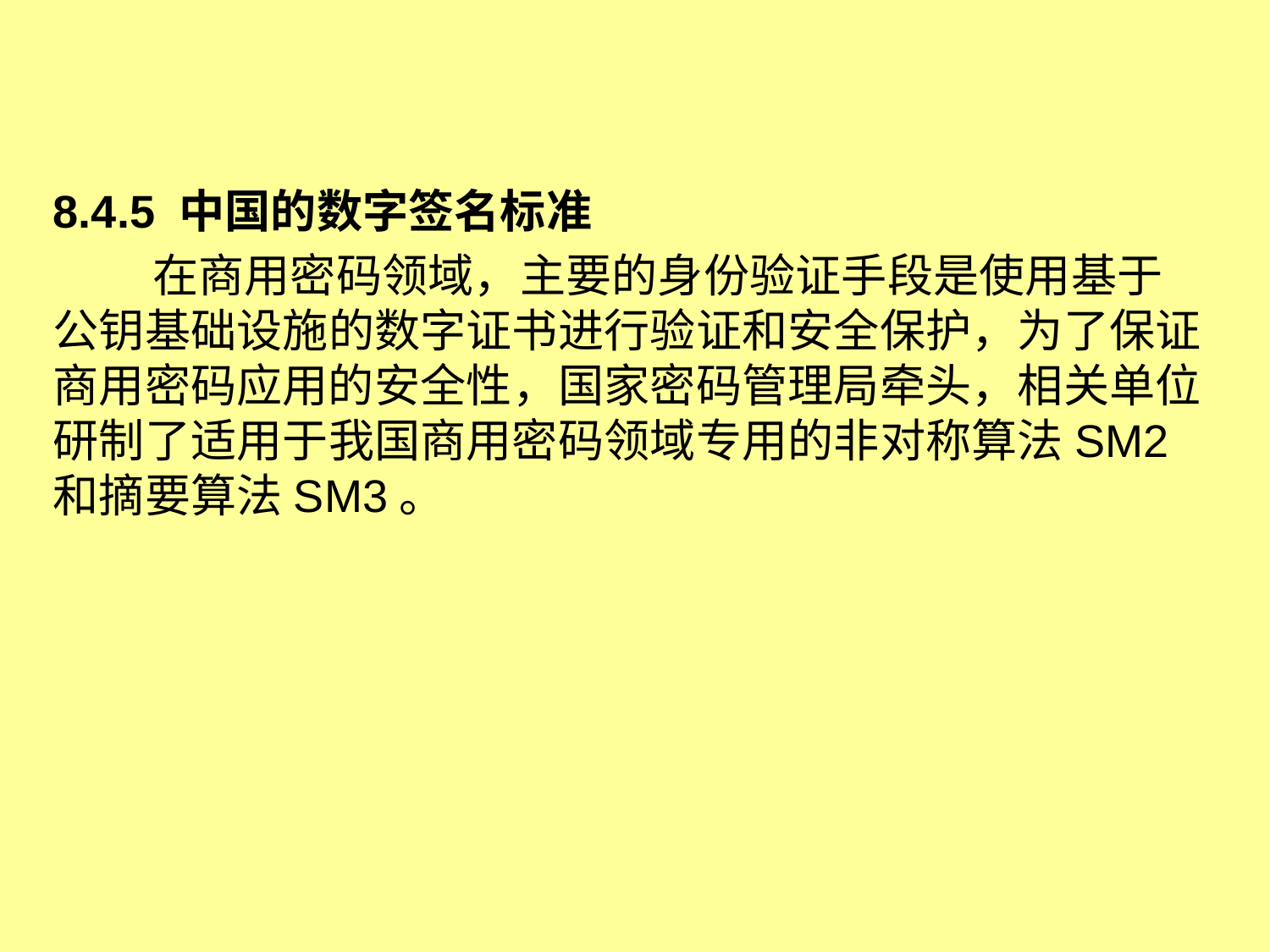

#
8.4.5 中国的数字签名标准
在商用密码领域，主要的身份验证手段是使用基于公钥基础设施的数字证书进行验证和安全保护，为了保证商用密码应用的安全性，国家密码管理局牵头，相关单位研制了适用于我国商用密码领域专用的非对称算法SM2和摘要算法SM3。